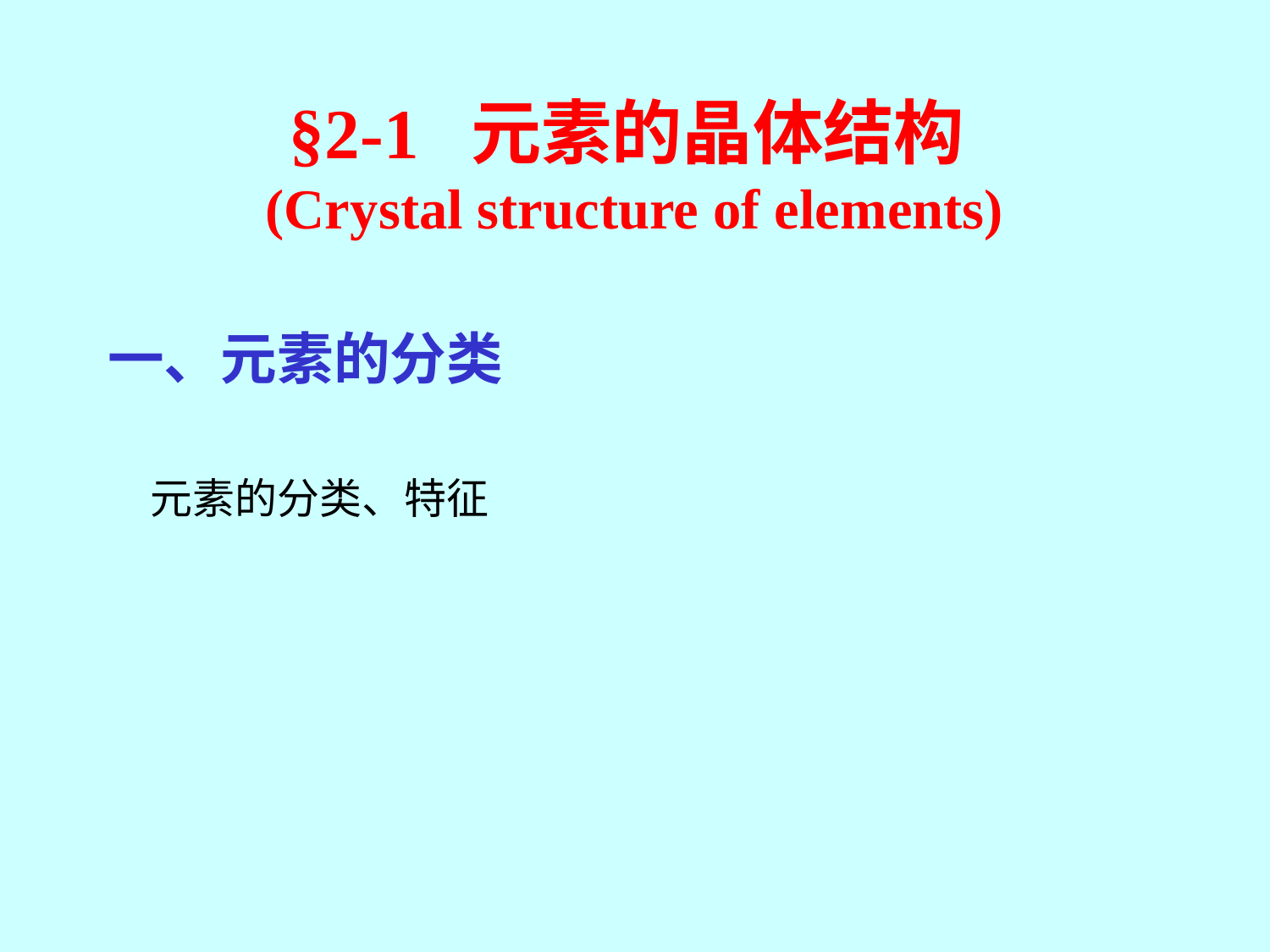

§2-1  元素的晶体结构
(Crystal structure of elements)
一、元素的分类
元素的分类、特征